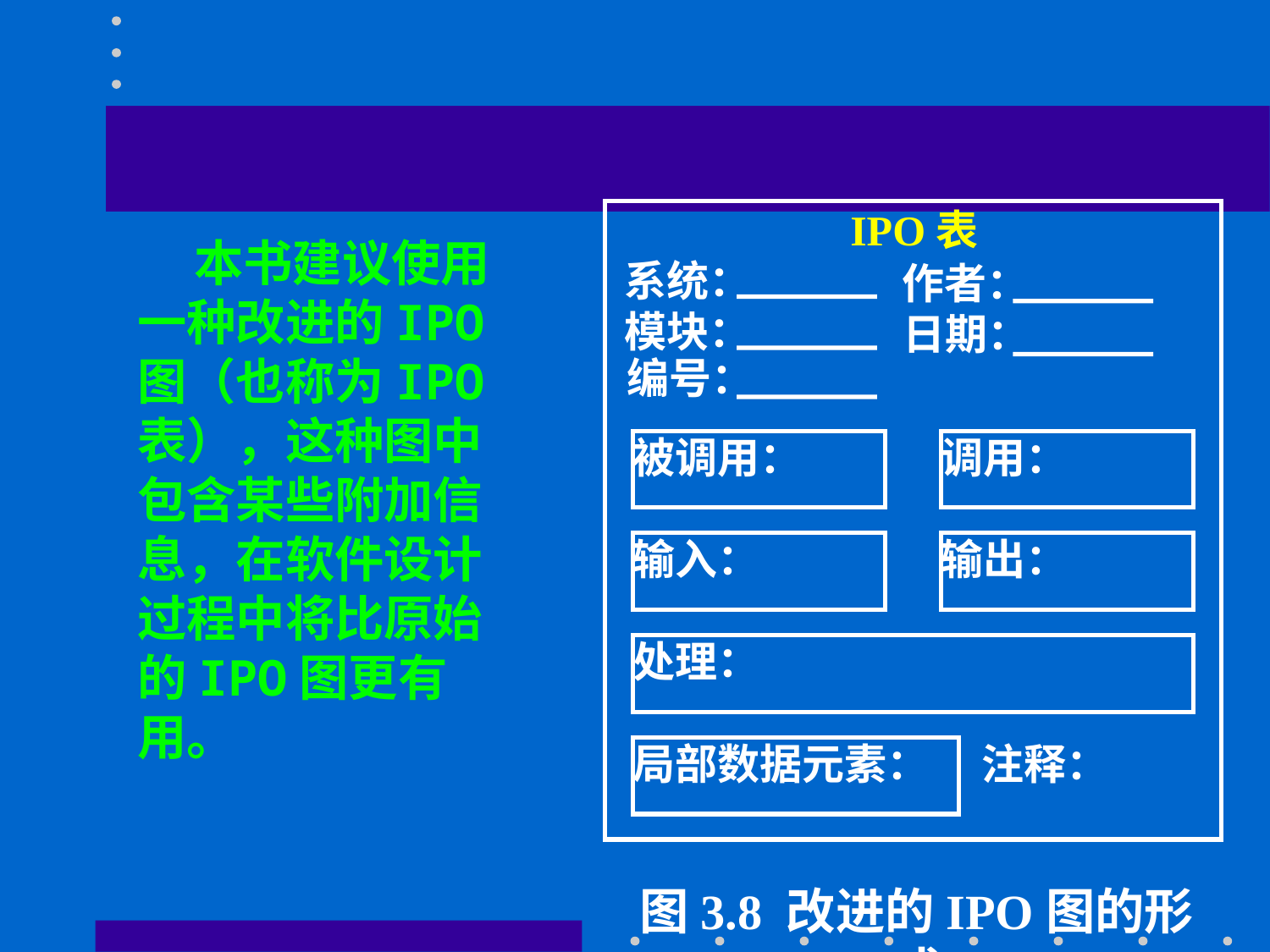

IPO表
系统：
作者：

模块：
日期：

编号：

被调用：
调用：
输入：
输出：
处理：
局部数据元素：
注释：
图3.8 改进的IPO图的形式
    本书建议使用一种改进的IPO图（也称为IPO表），这种图中包含某些附加信息，在软件设计过程中将比原始的IPO图更有用。
74